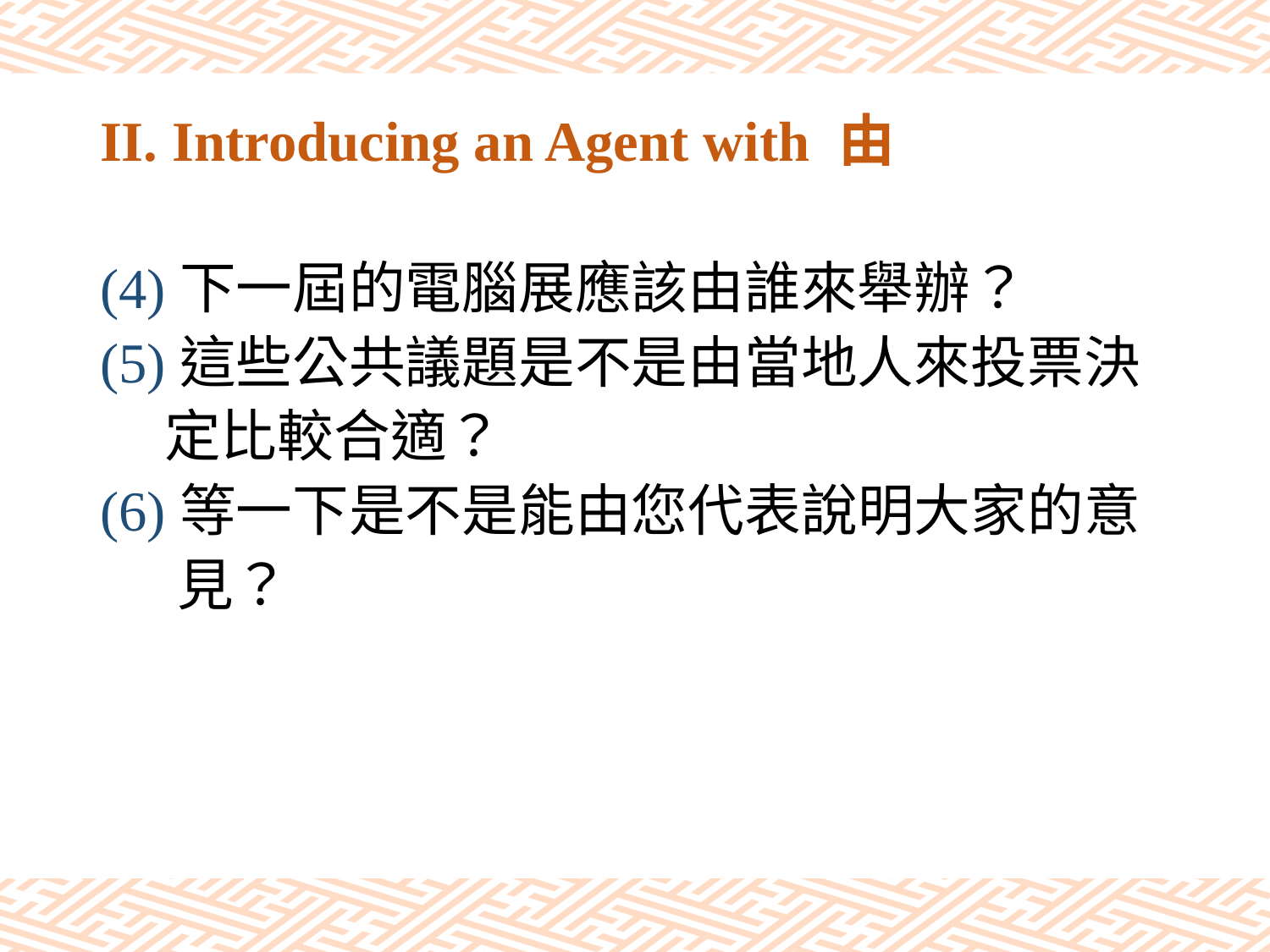

# II. Introducing an Agent with 由
(4)下一屆的電腦展應該由誰來舉辦？
(5)這些公共議題是不是由當地人來投票決
    定比較合適？
(6)等一下是不是能由您代表說明大家的意
     見？